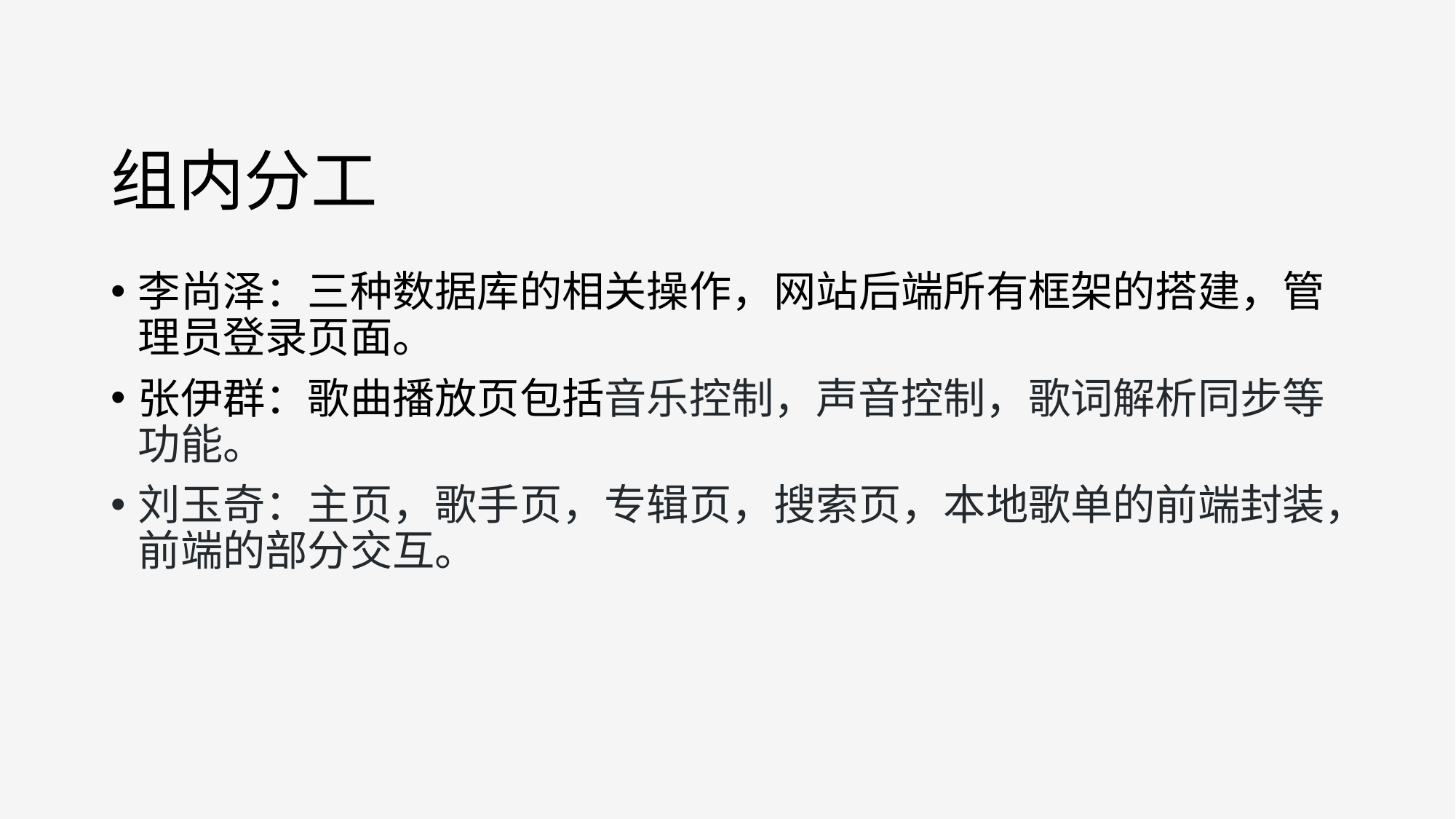

# 组内分工
李尚泽：三种数据库的相关操作，网站后端所有框架的搭建，管理员登录页面。
张伊群：歌曲播放页包括音乐控制，声音控制，歌词解析同步等功能。
刘玉奇：主页，歌手页，专辑页，搜索页，本地歌单的前端封装，前端的部分交互。